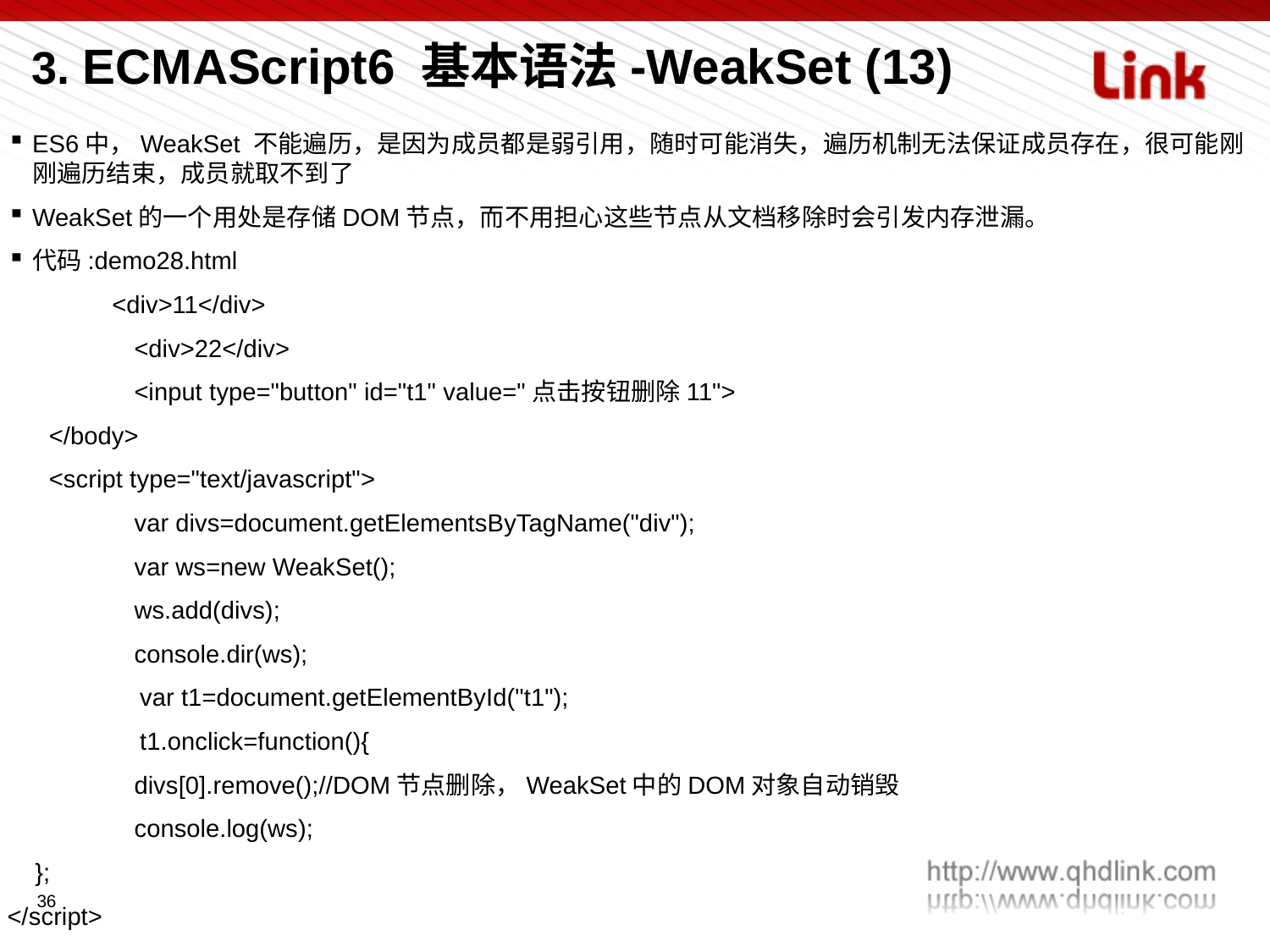

3. ECMAScript6 基本语法-WeakSet (13)
ES6中，WeakSet 不能遍历，是因为成员都是弱引用，随时可能消失，遍历机制无法保证成员存在，很可能刚刚遍历结束，成员就取不到了
WeakSet的一个用处是存储DOM节点，而不用担心这些节点从文档移除时会引发内存泄漏。
代码:demo28.html
               <div>11</div>
	<div>22</div>
	<input type="button" id="t1" value="点击按钮删除11">
      </body>
      <script type="text/javascript">
	var divs=document.getElementsByTagName("div");
	var ws=new WeakSet();
	ws.add(divs);
	console.dir(ws);
                   var t1=document.getElementById("t1");
                   t1.onclick=function(){
    	divs[0].remove();//DOM节点删除，WeakSet中的DOM对象自动销毁
    	console.log(ws);
    };
</script>
36